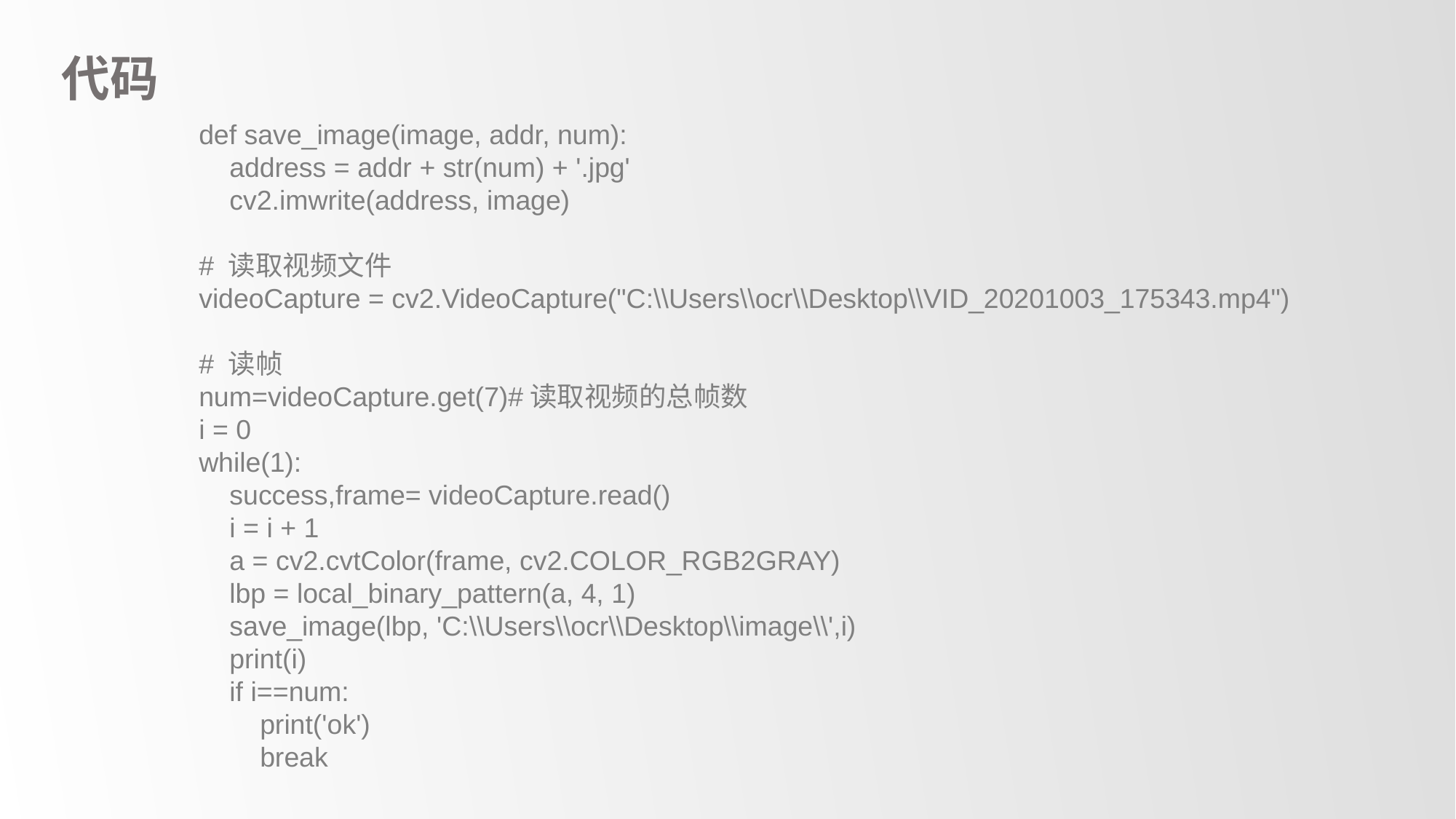

代码
def save_image(image, addr, num):
    address = addr + str(num) + '.jpg'
    cv2.imwrite(address, image)

# 读取视频文件
videoCapture = cv2.VideoCapture("C:\\Users\\ocr\\Desktop\\VID_20201003_175343.mp4")

# 读帧
num=videoCapture.get(7)#读取视频的总帧数
i = 0
while(1):
    success,frame= videoCapture.read()
    i = i + 1
    a = cv2.cvtColor(frame, cv2.COLOR_RGB2GRAY)
    lbp = local_binary_pattern(a, 4, 1)
    save_image(lbp, 'C:\\Users\\ocr\\Desktop\\image\\',i)
    print(i)
    if i==num:
        print('ok')
        break